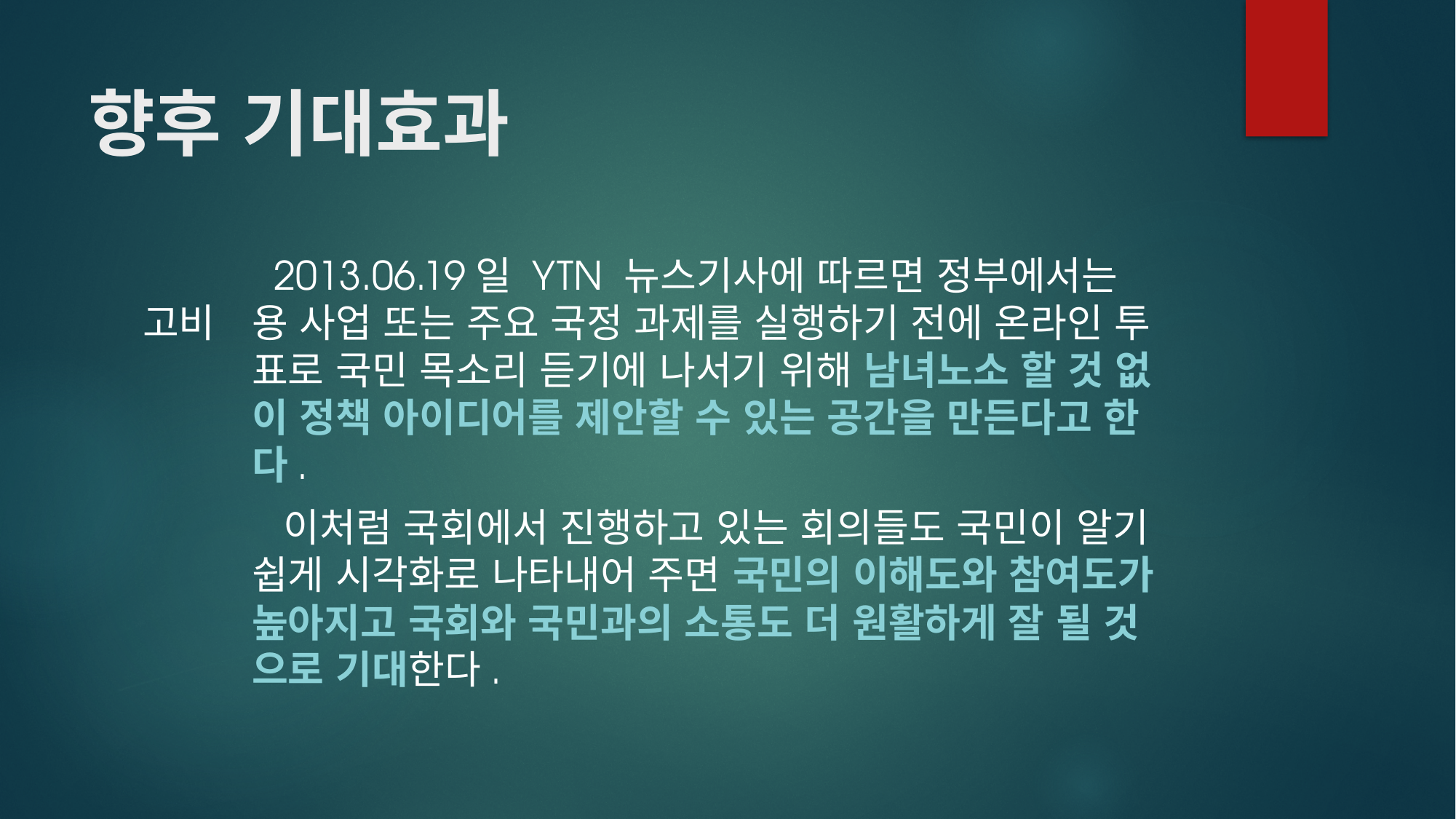

# 향후 기대효과
	  2013.06.19일 YTN 뉴스기사에 따르면 정부에서는 고비	용 사업 또는 주요 국정 과제를 실행하기 전에 온라인 투	표로 국민 목소리 듣기에 나서기 위해 남녀노소 할 것 없	이 정책 아이디어를 제안할 수 있는 공간을 만든다고 한	다.
  	  이처럼 국회에서 진행하고 있는 회의들도 국민이 알기 	쉽게 시각화로 나타내어 주면 국민의 이해도와 참여도가 	높아지고 국회와 국민과의 소통도 더 원활하게 잘 될 것	으로 기대한다.